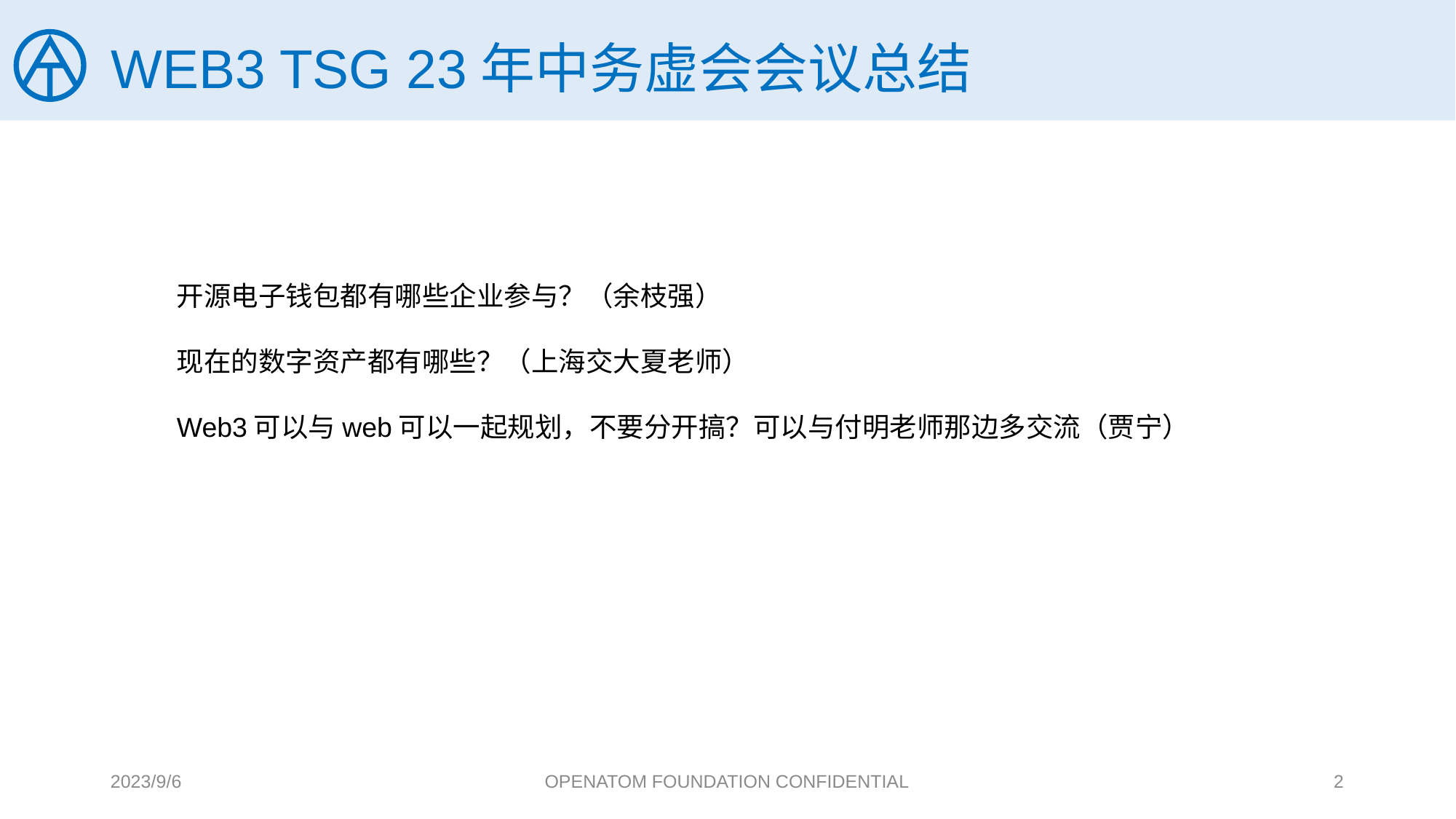

# WEB3 TSG 23年中务虚会会议总结
开源电子钱包都有哪些企业参与？（余枝强）

现在的数字资产都有哪些？（上海交大夏老师）

Web3可以与web可以一起规划，不要分开搞？可以与付明老师那边多交流（贾宁）